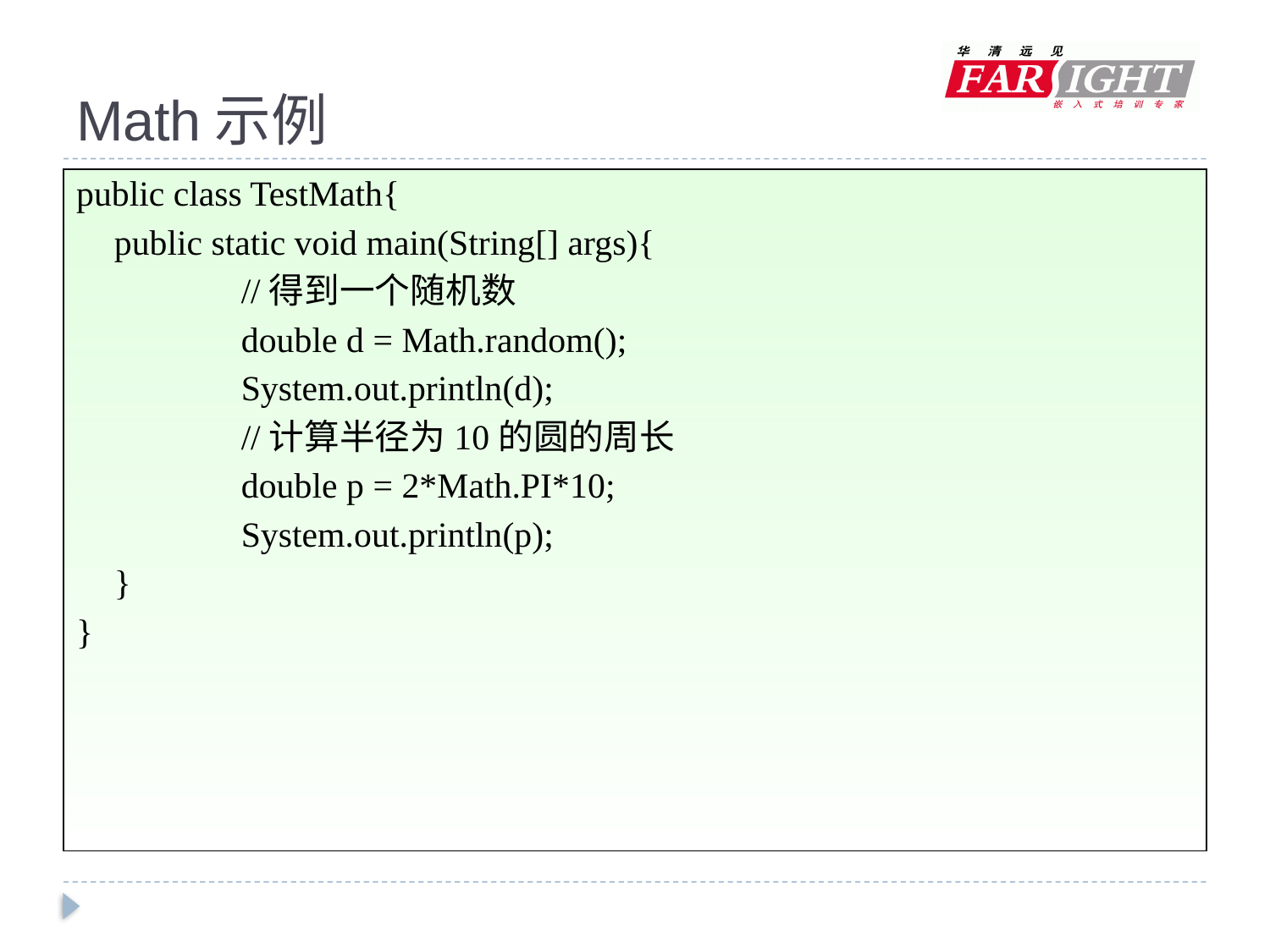

# Math示例
public class TestMath{
	public static void main(String[] args){
		//得到一个随机数
		double d = Math.random();
		System.out.println(d);
		//计算半径为10的圆的周长
		double p = 2*Math.PI*10;
		System.out.println(p);
	}
}